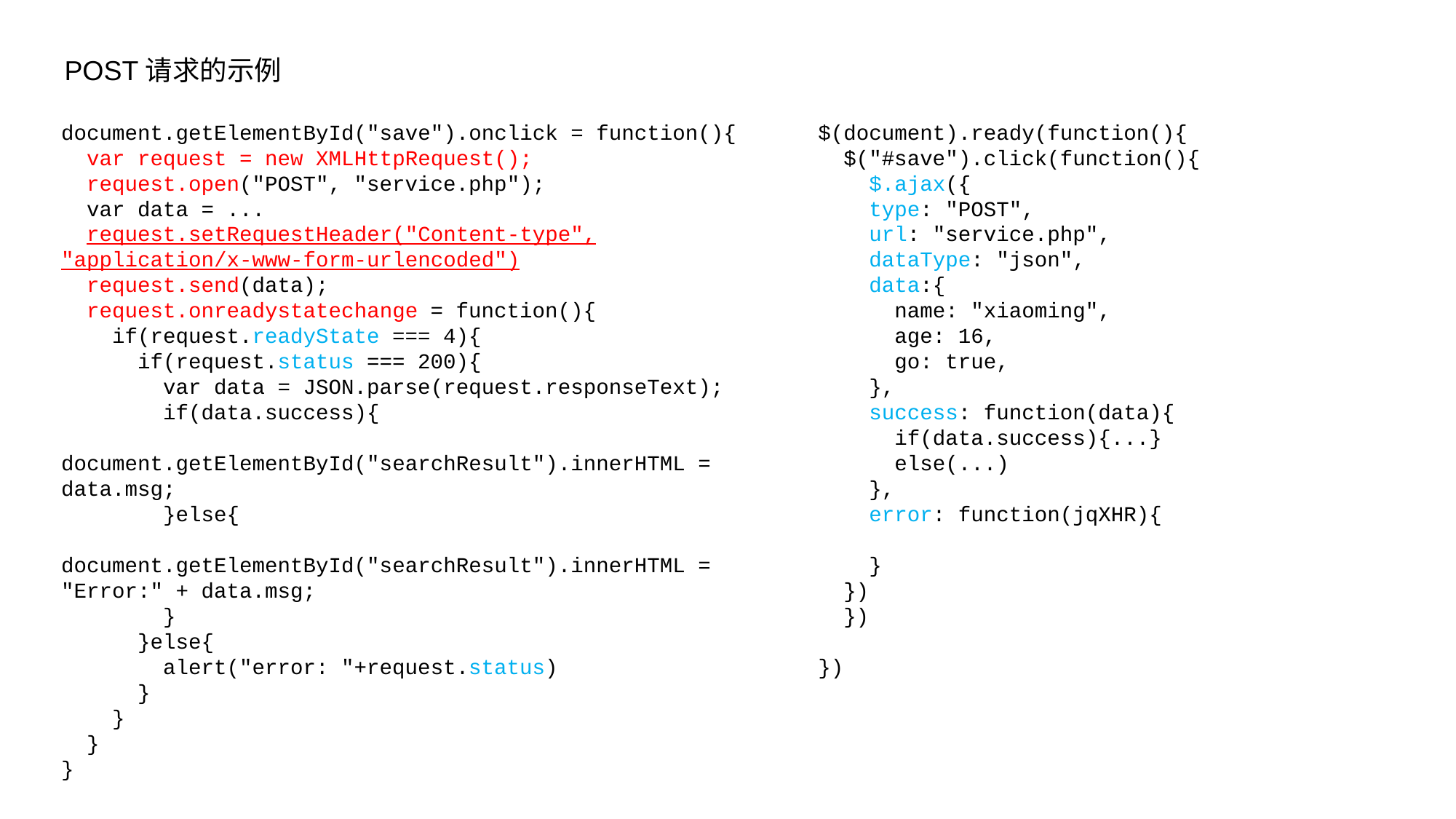

POST请求的示例
document.getElementById("save").onclick = function(){
  var request = new XMLHttpRequest();
  request.open("POST", "service.php");
  var data = ...
  request.setRequestHeader("Content-type", "application/x-www-form-urlencoded")
  request.send(data);
  request.onreadystatechange = function(){
    if(request.readyState === 4){
      if(request.status === 200){
        var data = JSON.parse(request.responseText);
        if(data.success){
          document.getElementById("searchResult").innerHTML = data.msg;
        }else{
          document.getElementById("searchResult").innerHTML = "Error:" + data.msg;
        }
      }else{
        alert("error: "+request.status)
      }
    }
  }
}
$(document).ready(function(){
  $("#save").click(function(){
    $.ajax({
    type: "POST",
    url: "service.php",
    dataType: "json",
    data:{
      name: "xiaoming",
      age: 16,
      go: true,
    },
    success: function(data){
      if(data.success){...}
      else(...)
    },
    error: function(jqXHR){

    }
  })
  })

})